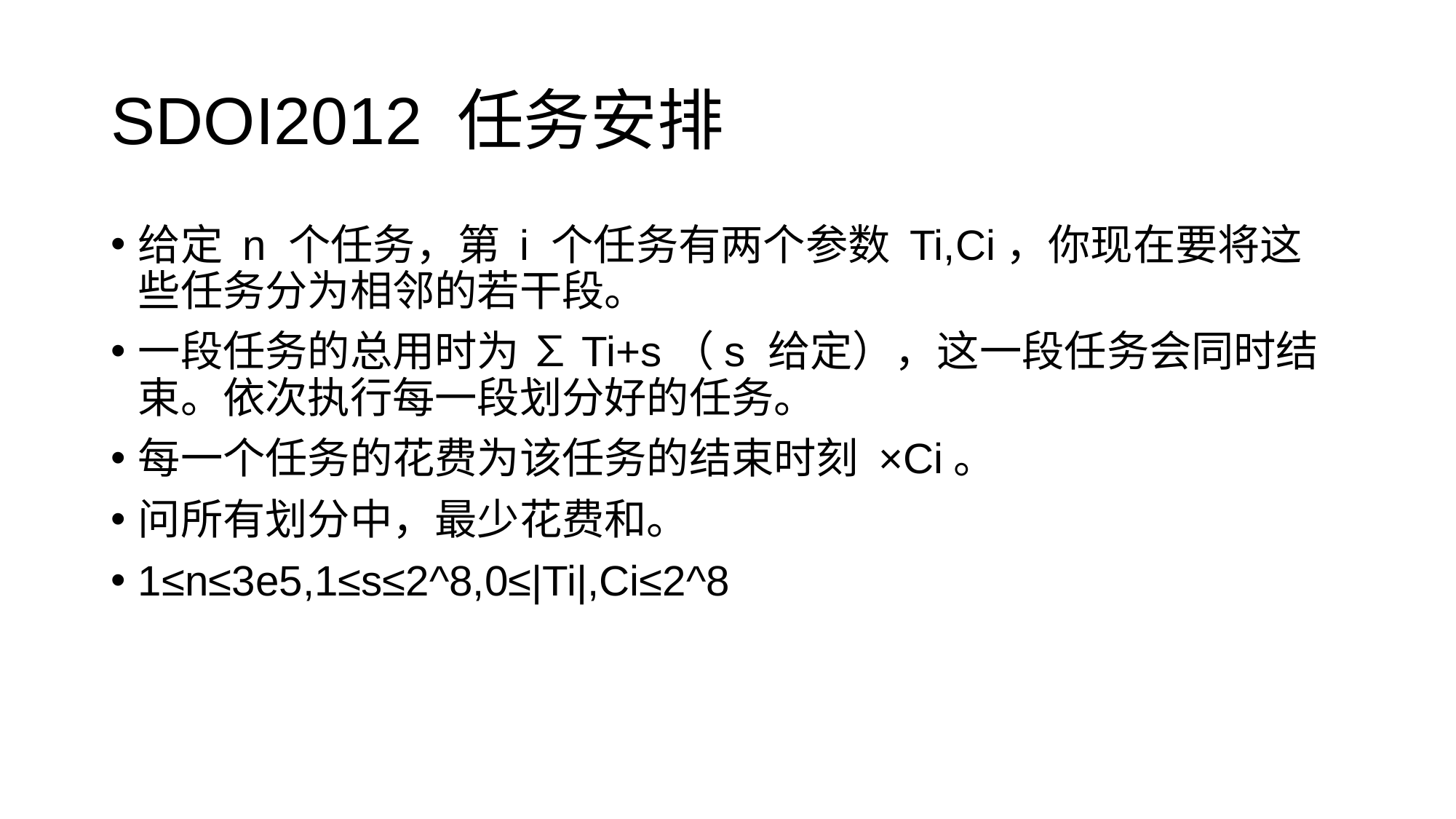

# SDOI2012 任务安排
给定 n 个任务，第 i 个任务有两个参数 Ti,Ci，你现在要将这些任务分为相邻的若干段。
一段任务的总用时为 ∑Ti+s（s 给定），这一段任务会同时结束。依次执行每一段划分好的任务。
每一个任务的花费为该任务的结束时刻 ×Ci。
问所有划分中，最少花费和。
1≤n≤3e5,1≤s≤2^8,0≤|Ti|,Ci≤2^8